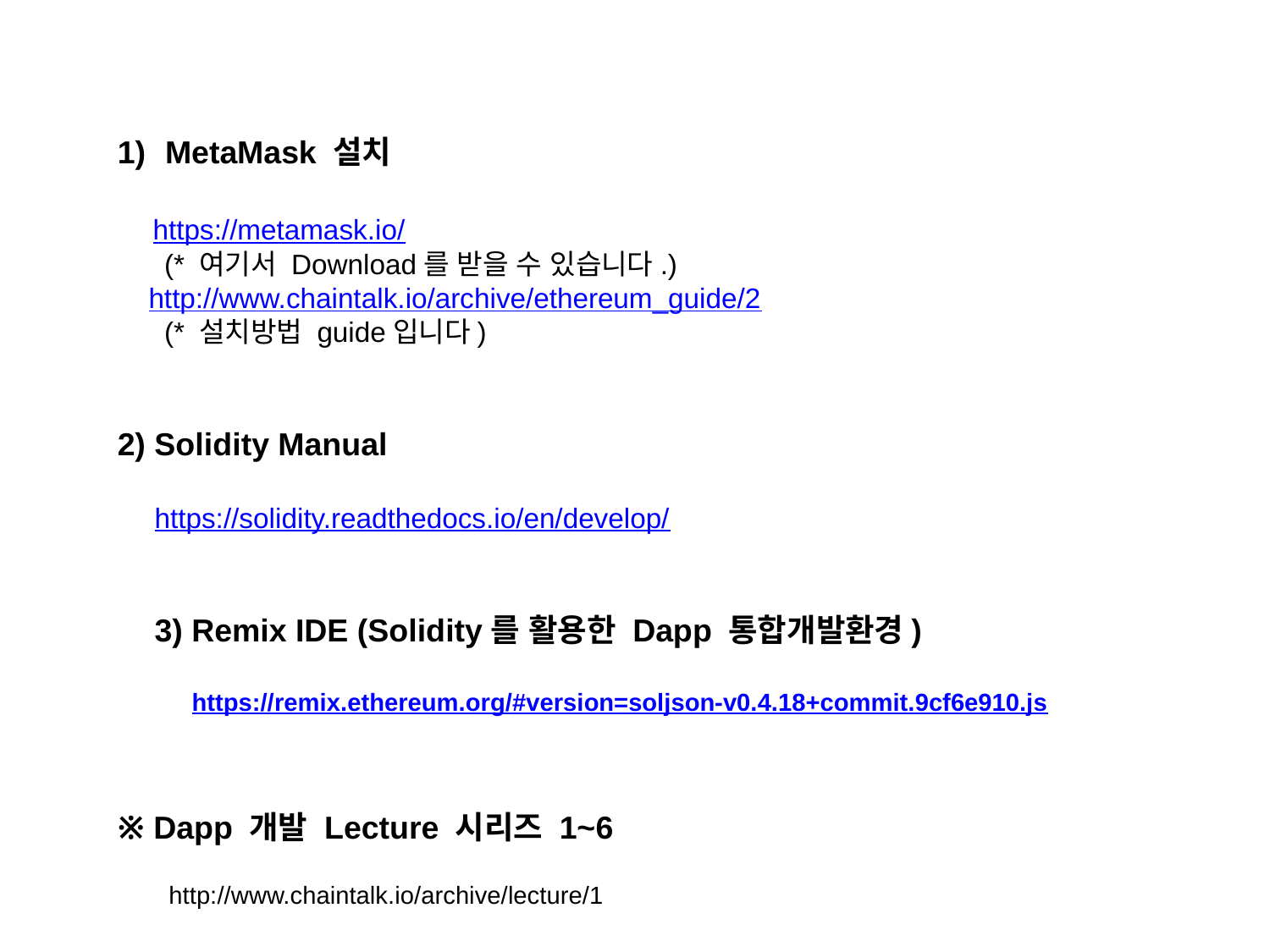

MetaMask 설치
    https://metamask.io/
      (* 여기서 Download를 받을 수 있습니다.)
    http://www.chaintalk.io/archive/ethereum_guide/2
      (* 설치방법 guide입니다)

2) Solidity Manual

https://solidity.readthedocs.io/en/develop/

3) Remix IDE (Solidity를 활용한 Dapp 통합개발환경)

https://remix.ethereum.org/#version=soljson-v0.4.18+commit.9cf6e910.js
※ Dapp 개발 Lecture 시리즈 1~6
http://www.chaintalk.io/archive/lecture/1